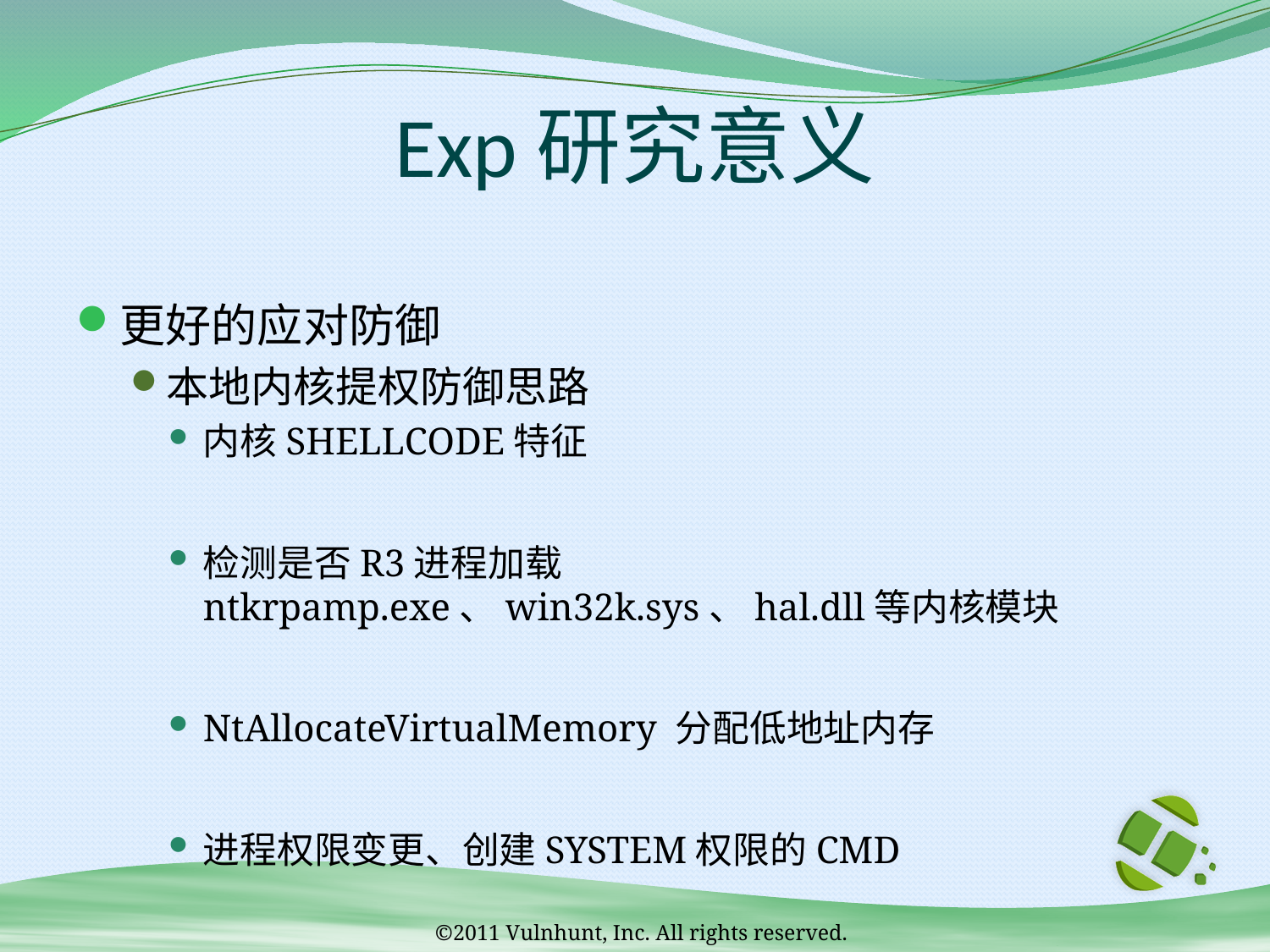

# Exp研究意义

更好的应对防御
本地内核提权防御思路
内核SHELLCODE特征

检测是否R3进程加载ntkrpamp.exe、win32k.sys、hal.dll等内核模块

NtAllocateVirtualMemory 分配低地址内存

进程权限变更、创建SYSTEM权限的CMD